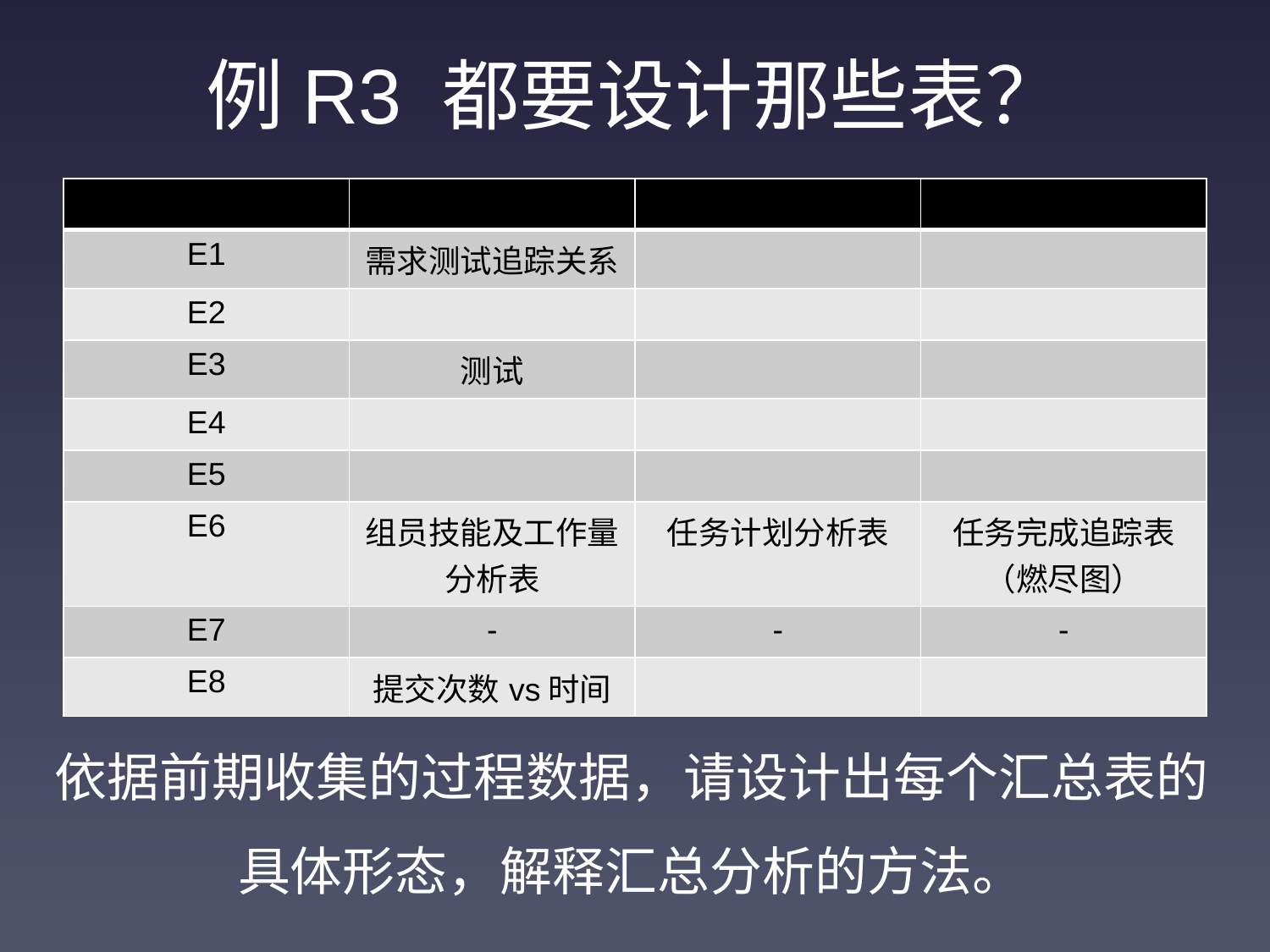

# 例R3 都要设计那些表？
|  |  |  |  |
| --- | --- | --- | --- |
| E1 | 需求测试追踪关系 |  |  |
| E2 |  |  |  |
| E3 | 测试 |  |  |
| E4 |  |  |  |
| E5 |  |  |  |
| E6 | 组员技能及工作量分析表 | 任务计划分析表 | 任务完成追踪表（燃尽图） |
| E7 | - | - | - |
| E8 | 提交次数vs时间 |  |  |
依据前期收集的过程数据，请设计出每个汇总表的具体形态，解释汇总分析的方法。